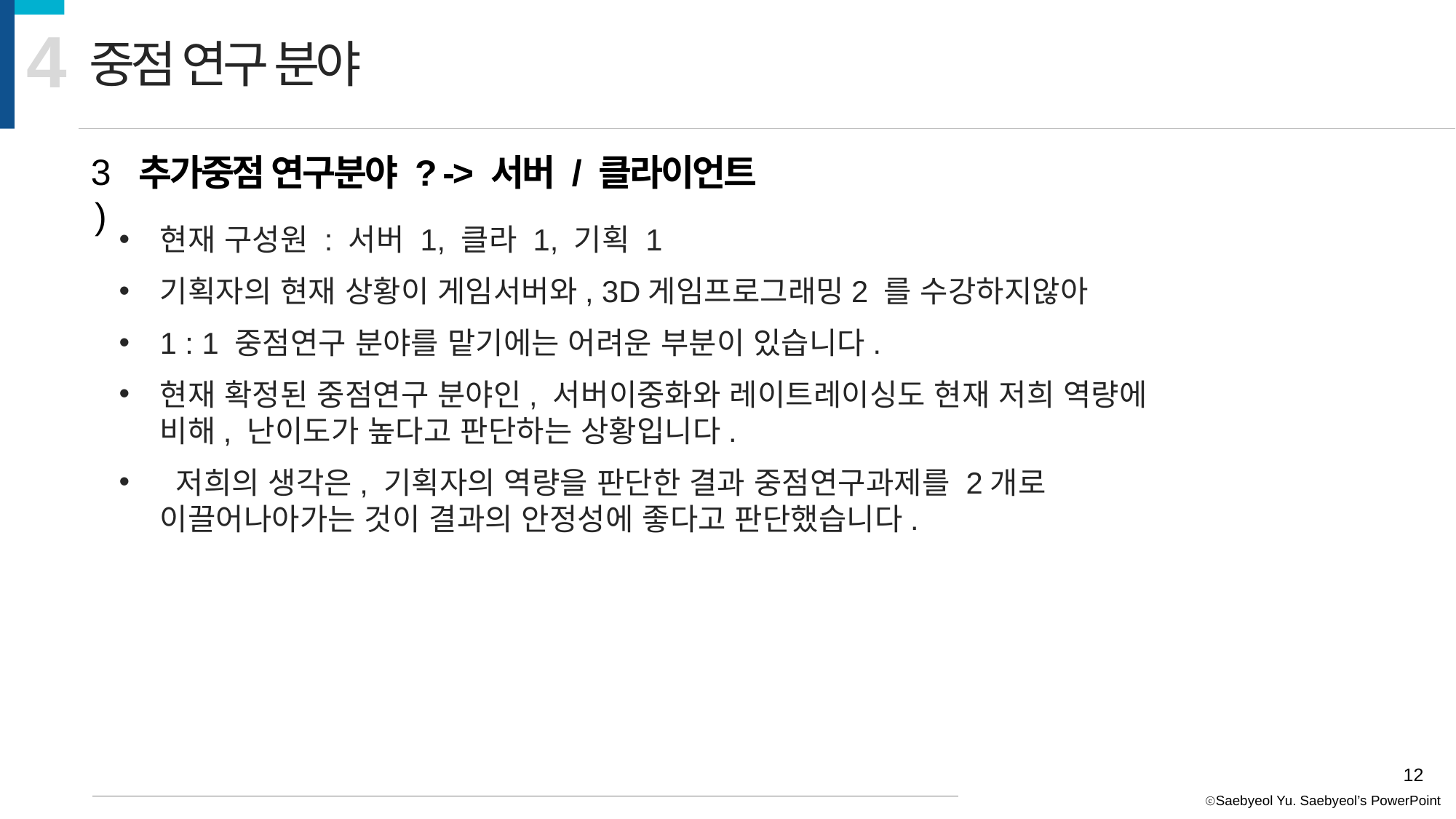

4
중점 연구 분야
3)
추가중점 연구분야 ? -> 서버 / 클라이언트
현재 구성원 : 서버 1, 클라 1, 기획 1
기획자의 현재 상황이 게임서버와, 3D게임프로그래밍2 를 수강하지않아
1 : 1 중점연구 분야를 맡기에는 어려운 부분이 있습니다.
현재 확정된 중점연구 분야인, 서버이중화와 레이트레이싱도 현재 저희 역량에 비해, 난이도가 높다고 판단하는 상황입니다.
 저희의 생각은, 기획자의 역량을 판단한 결과 중점연구과제를 2개로 이끌어나아가는 것이 결과의 안정성에 좋다고 판단했습니다.니
12